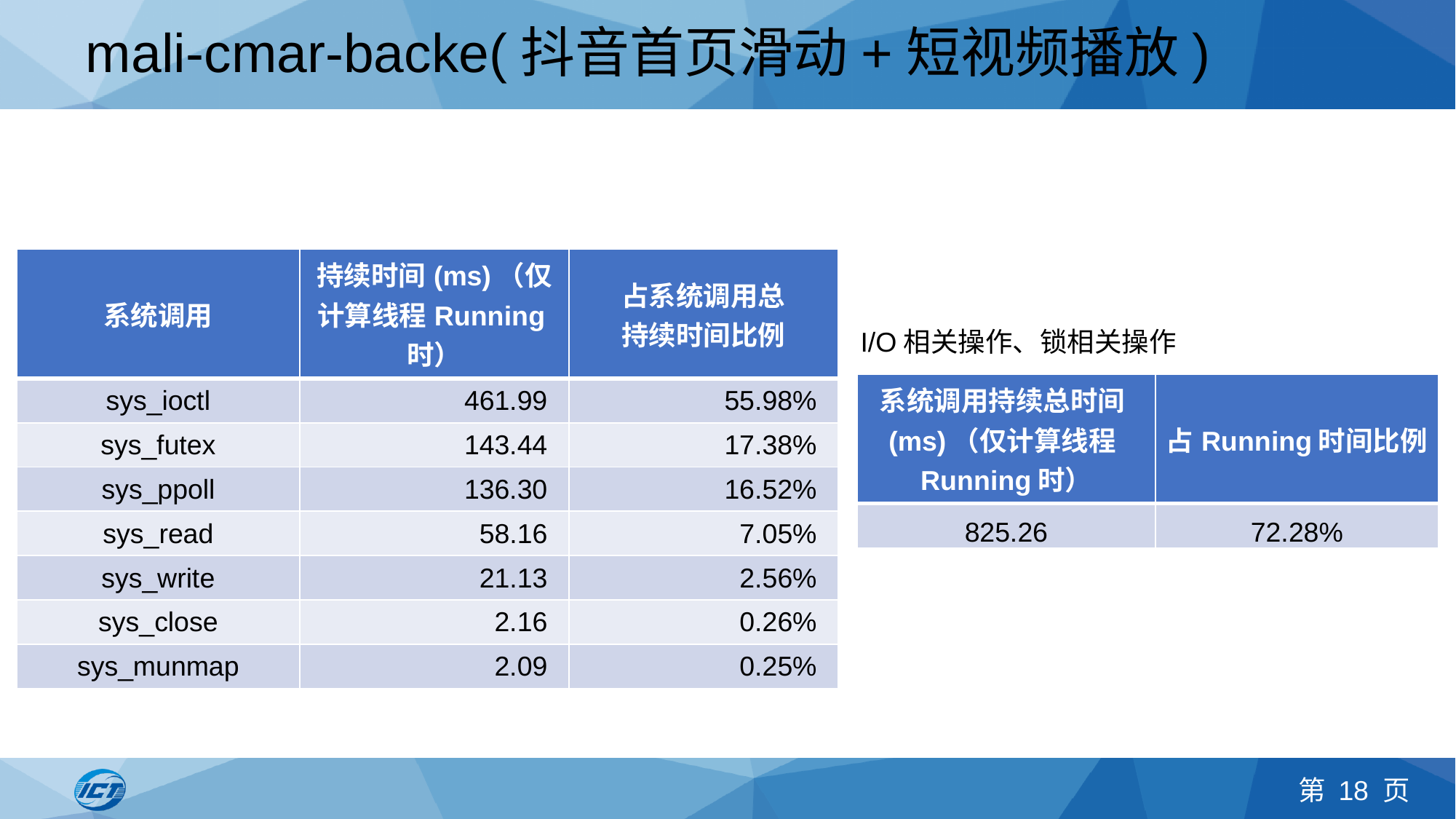

# mali-cmar-backe(抖音首页滑动+短视频播放)
| 系统调用 | 持续时间(ms)（仅计算线程Running时） | 占系统调用总 持续时间比例 |
| --- | --- | --- |
| sys\_ioctl | 461.99 | 55.98% |
| sys\_futex | 143.44 | 17.38% |
| sys\_ppoll | 136.30 | 16.52% |
| sys\_read | 58.16 | 7.05% |
| sys\_write | 21.13 | 2.56% |
| sys\_close | 2.16 | 0.26% |
| sys\_munmap | 2.09 | 0.25% |
I/O相关操作、锁相关操作
| 系统调用持续总时间(ms)（仅计算线程Running时） | 占Running时间比例 |
| --- | --- |
| 825.26 | 72.28% |
第 18 页